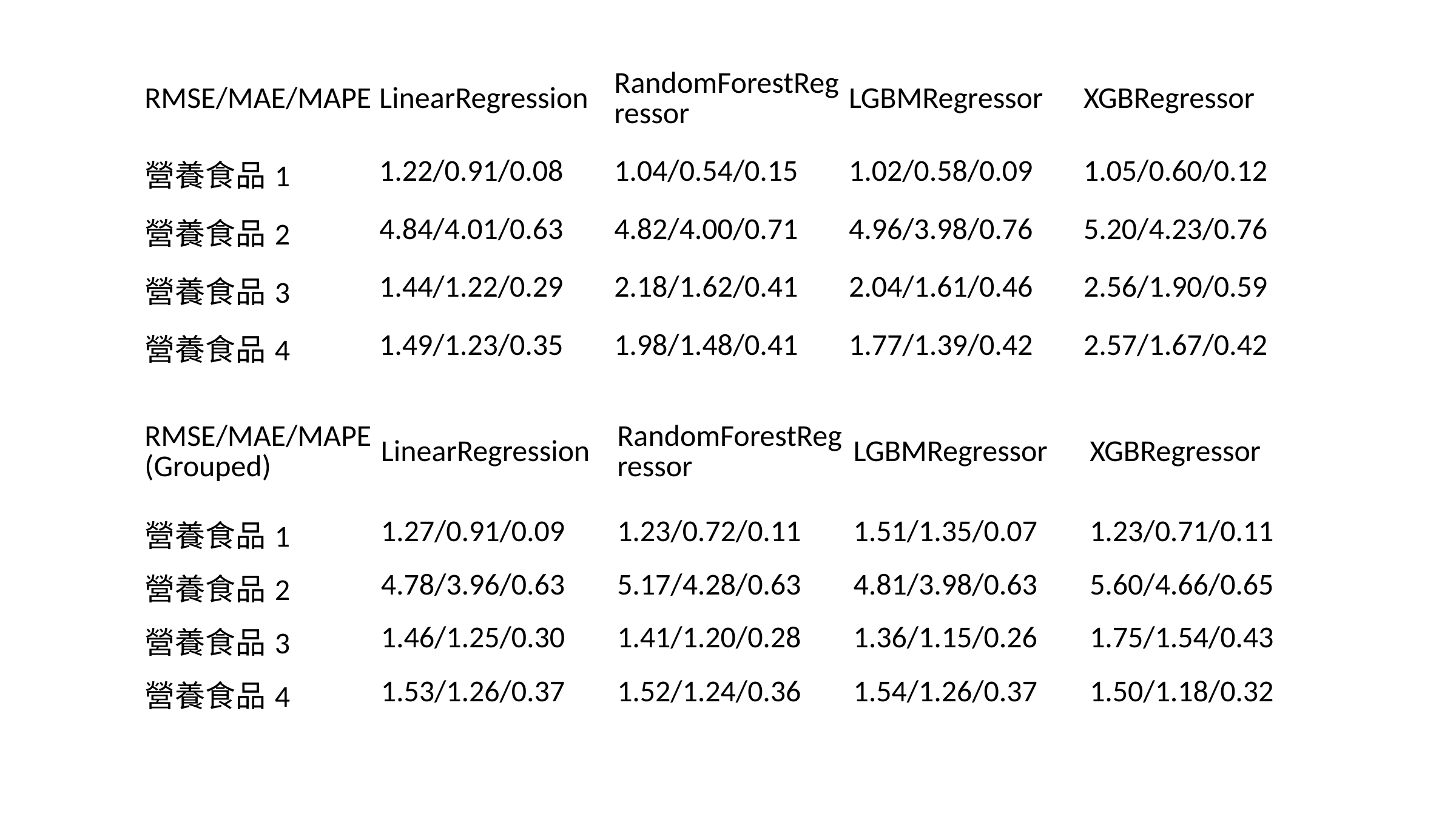

| RMSE/MAE/MAPE | LinearRegression | RandomForestRegressor | LGBMRegressor | XGBRegressor |
| --- | --- | --- | --- | --- |
| 營養食品1 | 1.22/0.91/0.08 | 1.04/0.54/0.15 | 1.02/0.58/0.09 | 1.05/0.60/0.12 |
| 營養食品2 | 4.84/4.01/0.63 | 4.82/4.00/0.71 | 4.96/3.98/0.76 | 5.20/4.23/0.76 |
| 營養食品3 | 1.44/1.22/0.29 | 2.18/1.62/0.41 | 2.04/1.61/0.46 | 2.56/1.90/0.59 |
| 營養食品4 | 1.49/1.23/0.35 | 1.98/1.48/0.41 | 1.77/1.39/0.42 | 2.57/1.67/0.42 |
| RMSE/MAE/MAPE (Grouped) | LinearRegression | RandomForestRegressor | LGBMRegressor | XGBRegressor |
| --- | --- | --- | --- | --- |
| 營養食品1 | 1.27/0.91/0.09 | 1.23/0.72/0.11 | 1.51/1.35/0.07 | 1.23/0.71/0.11 |
| 營養食品2 | 4.78/3.96/0.63 | 5.17/4.28/0.63 | 4.81/3.98/0.63 | 5.60/4.66/0.65 |
| 營養食品3 | 1.46/1.25/0.30 | 1.41/1.20/0.28 | 1.36/1.15/0.26 | 1.75/1.54/0.43 |
| 營養食品4 | 1.53/1.26/0.37 | 1.52/1.24/0.36 | 1.54/1.26/0.37 | 1.50/1.18/0.32 |